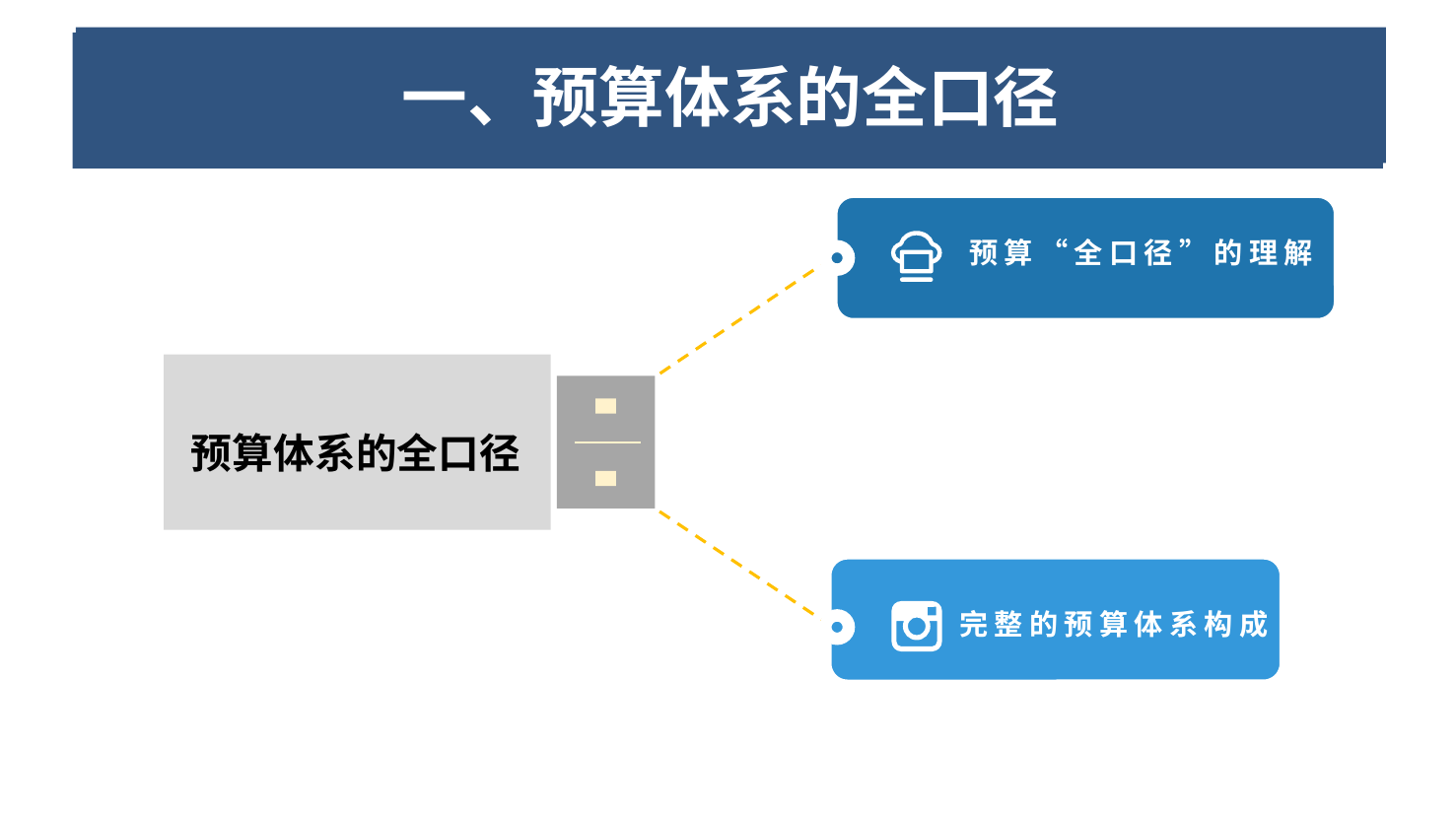

一、预算体系的全口径
一、政府预算体系构成

预算“全口径”的理解

预算体系的全口径

完整的预算体系构成